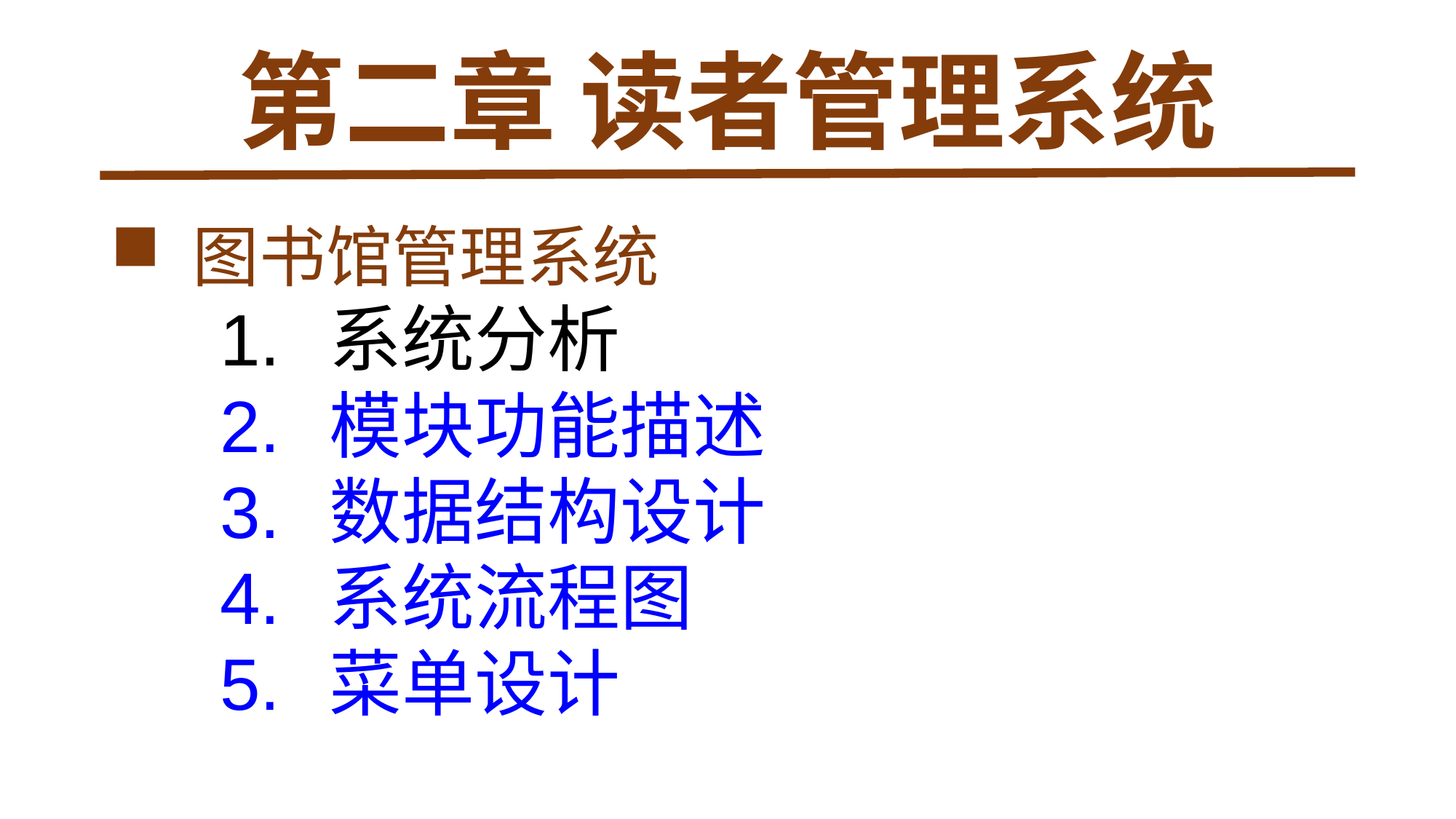

# 第二章 读者管理系统
 图书馆管理系统
系统分析
模块功能描述
数据结构设计
系统流程图
菜单设计